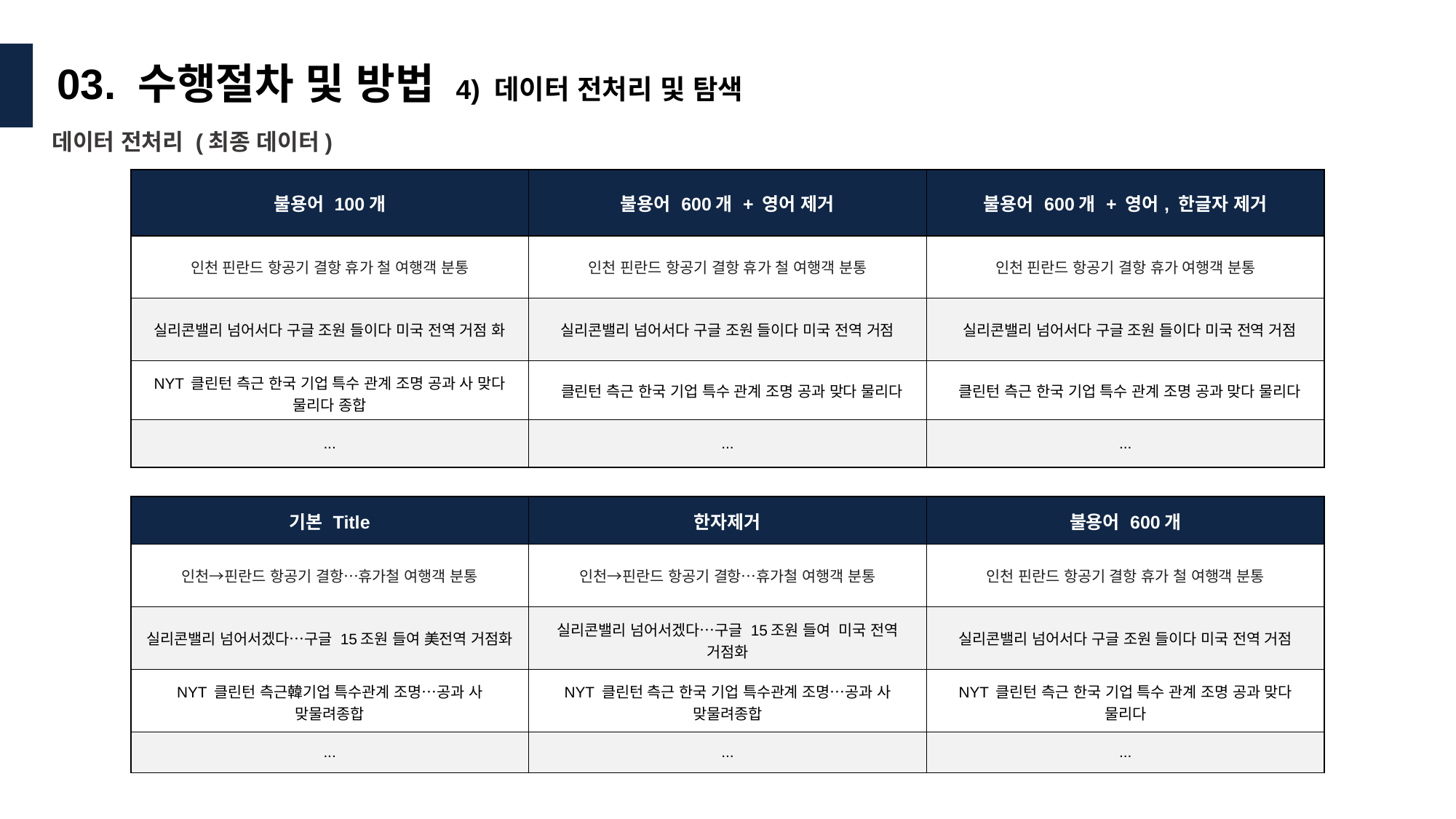

03. 수행절차 및 방법 4) 데이터 전처리 및 탐색
데이터 전처리 (최종 데이터)
| 불용어 100개 | 불용어 600개 + 영어 제거 | 불용어 600개 + 영어, 한글자 제거 |
| --- | --- | --- |
| 인천 핀란드 항공기 결항 휴가 철 여행객 분통 | 인천 핀란드 항공기 결항 휴가 철 여행객 분통 | 인천 핀란드 항공기 결항 휴가 여행객 분통 |
| 실리콘밸리 넘어서다 구글 조원 들이다 미국 전역 거점 화 | 실리콘밸리 넘어서다 구글 조원 들이다 미국 전역 거점 | 실리콘밸리 넘어서다 구글 조원 들이다 미국 전역 거점 |
| NYT 클린턴 측근 한국 기업 특수 관계 조명 공과 사 맞다 물리다 종합 | 클린턴 측근 한국 기업 특수 관계 조명 공과 맞다 물리다 | 클린턴 측근 한국 기업 특수 관계 조명 공과 맞다 물리다 |
| ... | ... | ... |

| 기본 Title | 한자제거 | 불용어 600개 |
| --- | --- | --- |
| 인천→핀란드 항공기 결항…휴가철 여행객 분통 | 인천→핀란드 항공기 결항…휴가철 여행객 분통 | 인천 핀란드 항공기 결항 휴가 철 여행객 분통 |
| 실리콘밸리 넘어서겠다…구글 15조원 들여 美전역 거점화 | 실리콘밸리 넘어서겠다…구글 15조원 들여  미국 전역 거점화 | 실리콘밸리 넘어서다 구글 조원 들이다 미국 전역 거점 |
| NYT 클린턴 측근韓기업 특수관계 조명…공과 사 맞물려종합 | NYT 클린턴 측근 한국 기업 특수관계 조명…공과 사 맞물려종합 | NYT 클린턴 측근 한국 기업 특수 관계 조명 공과 맞다 물리다 |
| ... | ... | ... |